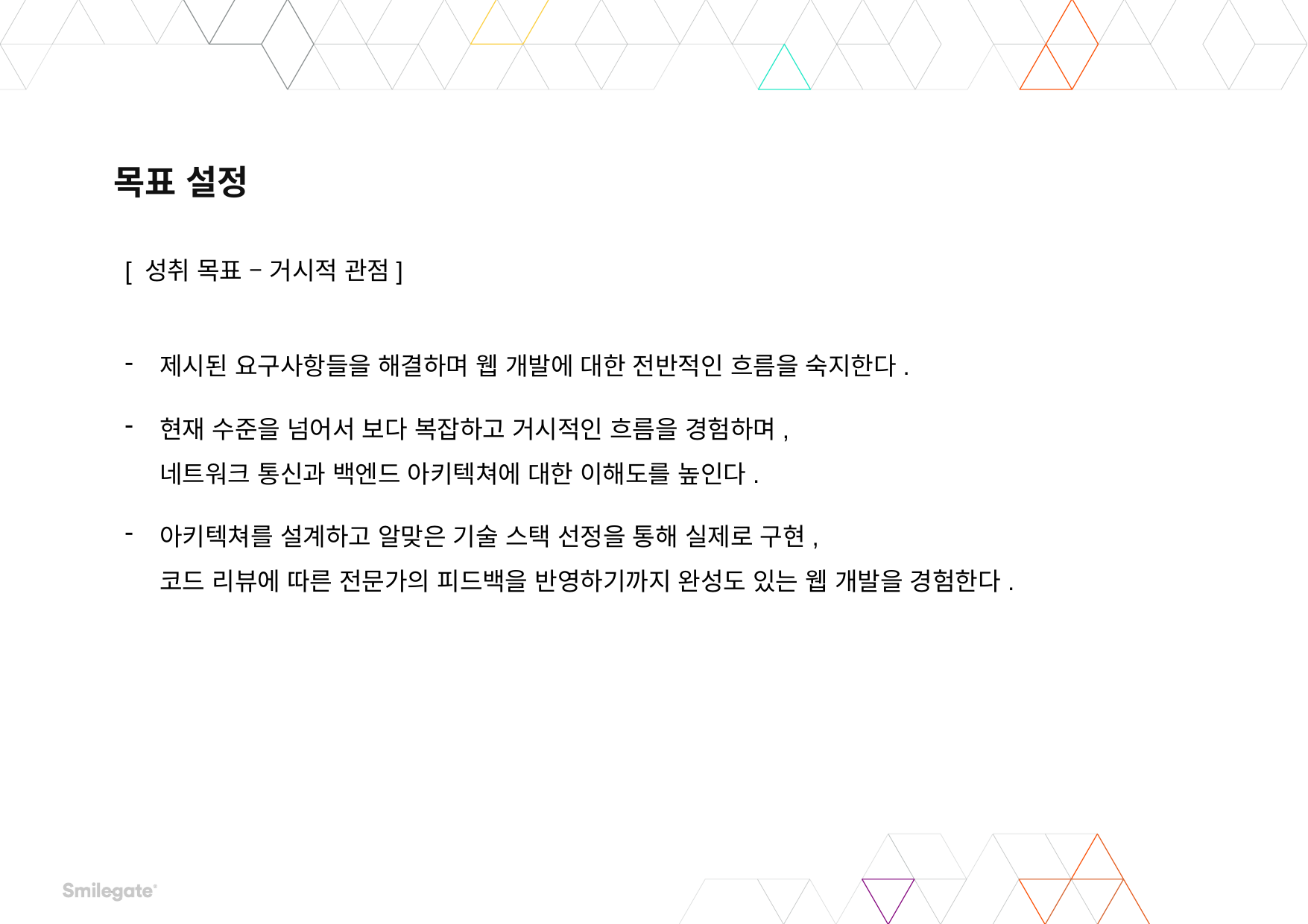

# 목표 설정
[ 성취 목표 – 거시적 관점]

제시된 요구사항들을 해결하며 웹 개발에 대한 전반적인 흐름을 숙지한다.
현재 수준을 넘어서 보다 복잡하고 거시적인 흐름을 경험하며,
네트워크 통신과 백엔드 아키텍쳐에 대한 이해도를 높인다.
아키텍쳐를 설계하고 알맞은 기술 스택 선정을 통해 실제로 구현,
코드 리뷰에 따른 전문가의 피드백을 반영하기까지 완성도 있는 웹 개발을 경험한다.